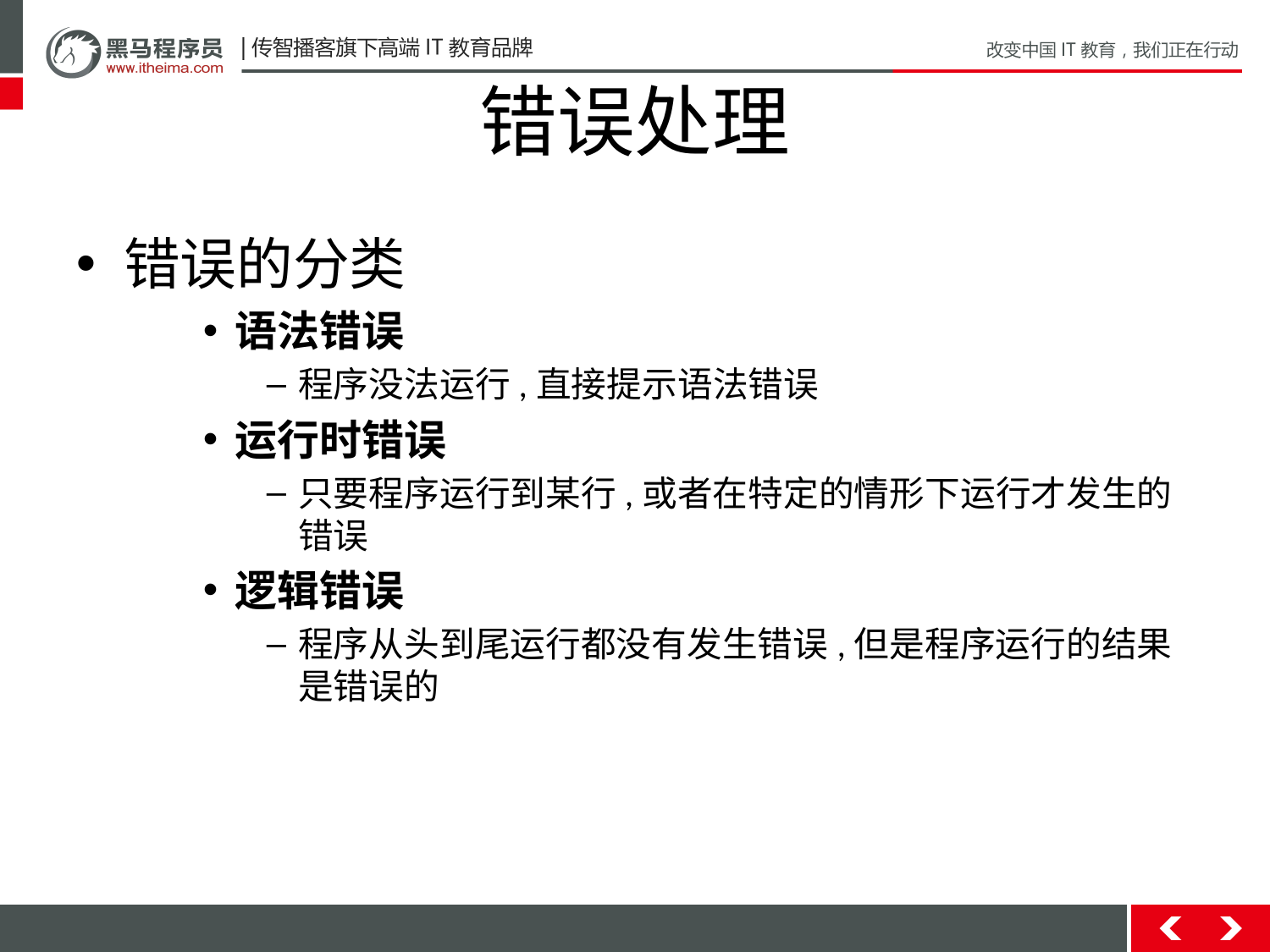

# 错误处理
错误的分类
语法错误
程序没法运行,直接提示语法错误
运行时错误
只要程序运行到某行,或者在特定的情形下运行才发生的错误
逻辑错误
程序从头到尾运行都没有发生错误,但是程序运行的结果是错误的